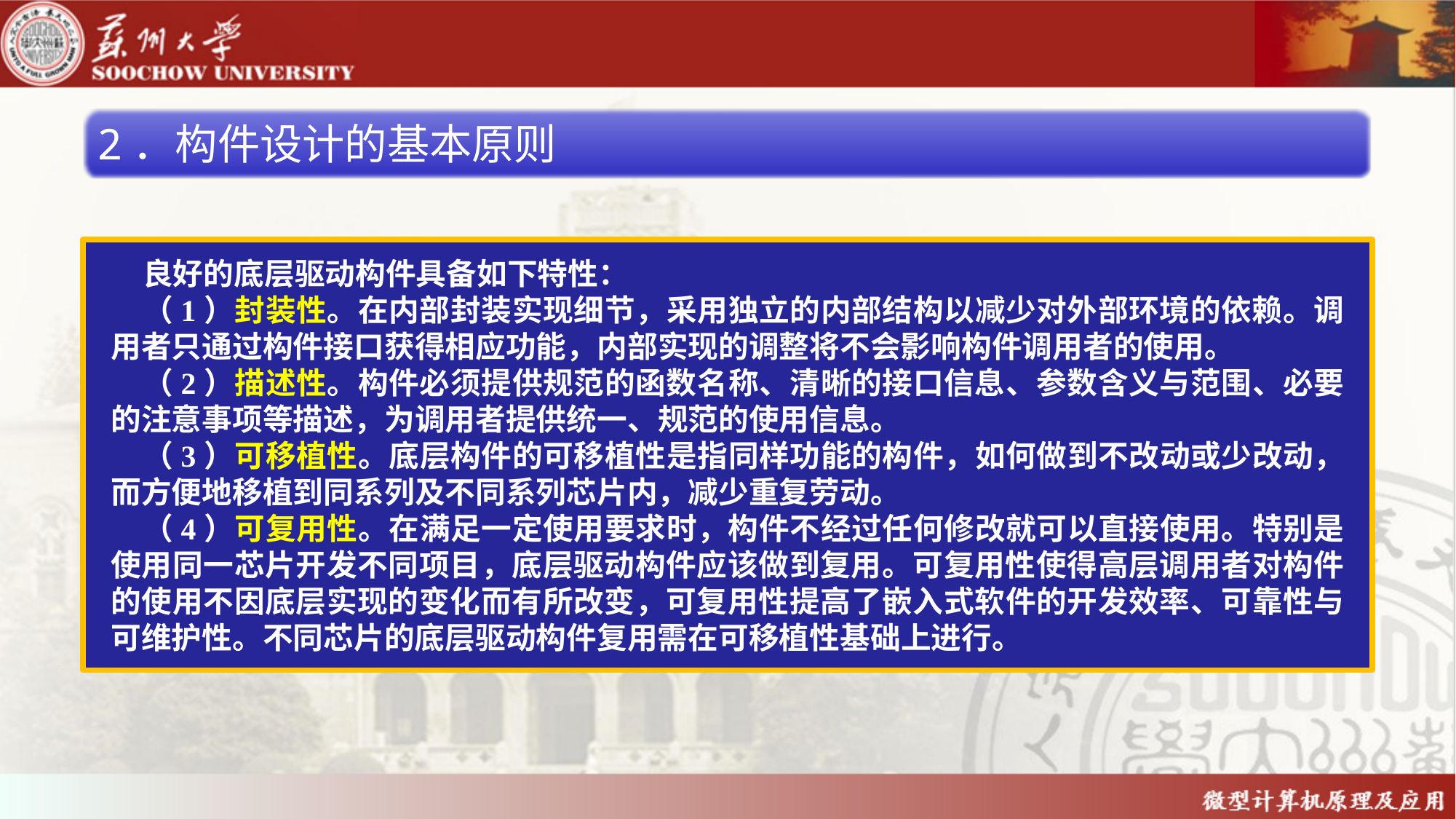

2．构件设计的基本原则
良好的底层驱动构件具备如下特性：
（1）封装性。在内部封装实现细节，采用独立的内部结构以减少对外部环境的依赖。调用者只通过构件接口获得相应功能，内部实现的调整将不会影响构件调用者的使用。
（2）描述性。构件必须提供规范的函数名称、清晰的接口信息、参数含义与范围、必要的注意事项等描述，为调用者提供统一、规范的使用信息。
（3）可移植性。底层构件的可移植性是指同样功能的构件，如何做到不改动或少改动，而方便地移植到同系列及不同系列芯片内，减少重复劳动。
（4）可复用性。在满足一定使用要求时，构件不经过任何修改就可以直接使用。特别是使用同一芯片开发不同项目，底层驱动构件应该做到复用。可复用性使得高层调用者对构件的使用不因底层实现的变化而有所改变，可复用性提高了嵌入式软件的开发效率、可靠性与可维护性。不同芯片的底层驱动构件复用需在可移植性基础上进行。